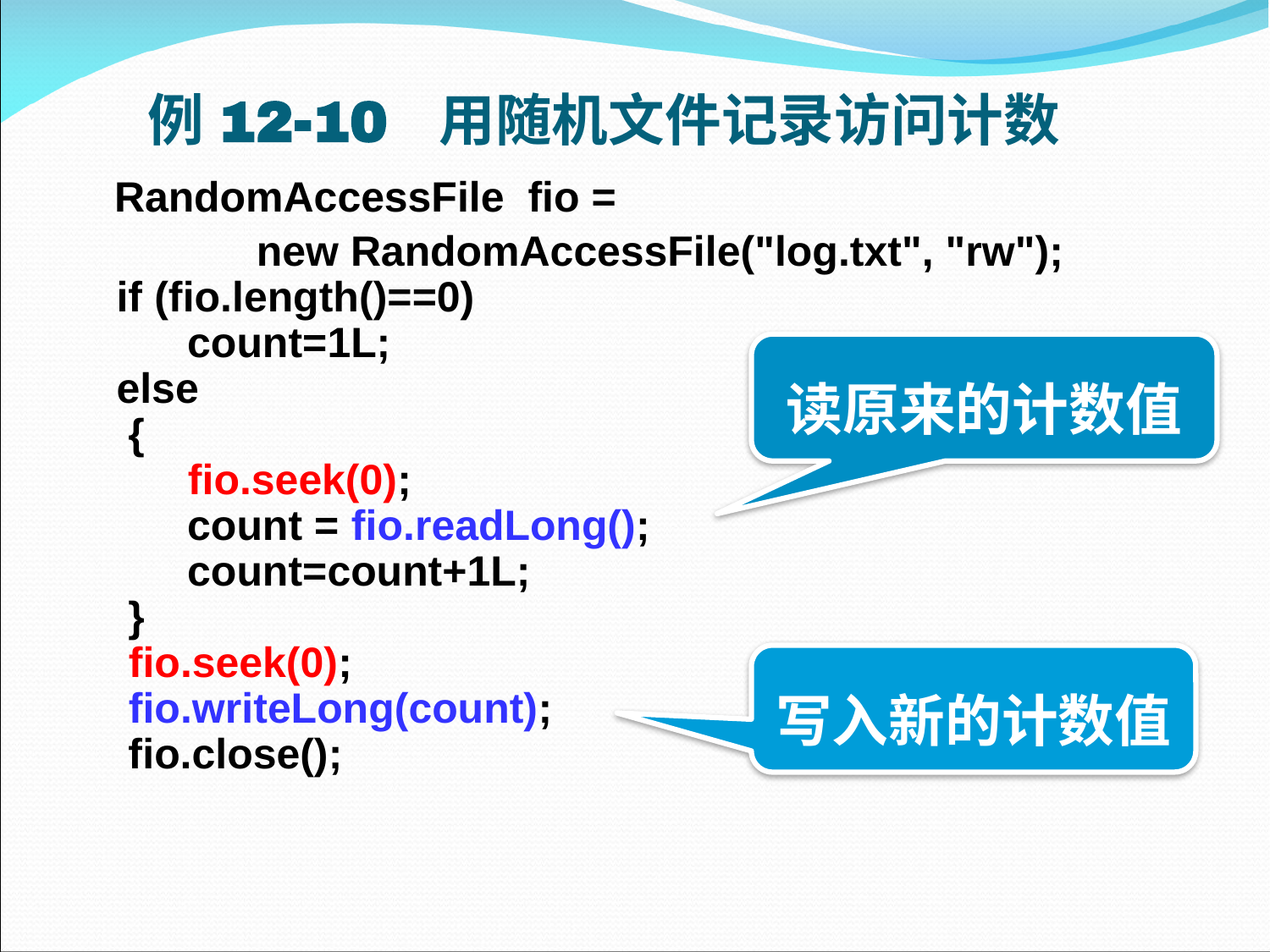

# 例12-10  用随机文件记录访问计数
     RandomAccessFile  fio =
                 new RandomAccessFile("log.txt", "rw");
  if (fio.length()==0)
        count=1L;
  else
   {
        fio.seek(0);
        count = fio.readLong();
        count=count+1L;
   }
   fio.seek(0);
   fio.writeLong(count);
   fio.close();
读原来的计数值
写入新的计数值